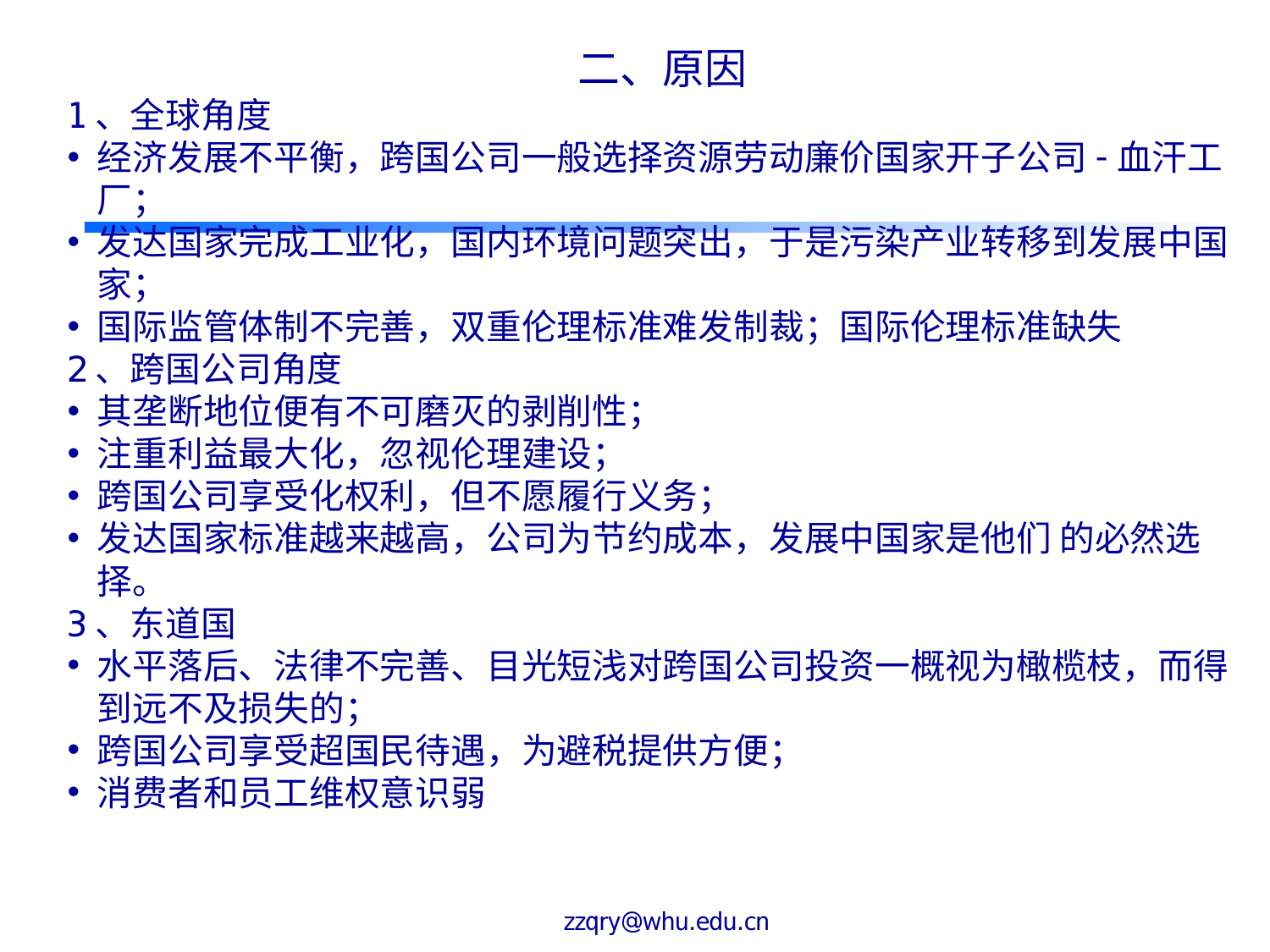

二、原因
1、全球角度
经济发展不平衡，跨国公司一般选择资源劳动廉价国家开子公司-血汗工厂；
发达国家完成工业化，国内环境问题突出，于是污染产业转移到发展中国家；
国际监管体制不完善，双重伦理标准难发制裁；国际伦理标准缺失
2、跨国公司角度
其垄断地位便有不可磨灭的剥削性；
注重利益最大化，忽视伦理建设；
跨国公司享受化权利，但不愿履行义务；
发达国家标准越来越高，公司为节约成本，发展中国家是他们 的必然选择。
3、东道国
水平落后、法律不完善、目光短浅对跨国公司投资一概视为橄榄枝，而得到远不及损失的；
跨国公司享受超国民待遇，为避税提供方便；
消费者和员工维权意识弱

zzqry@whu.edu.cn